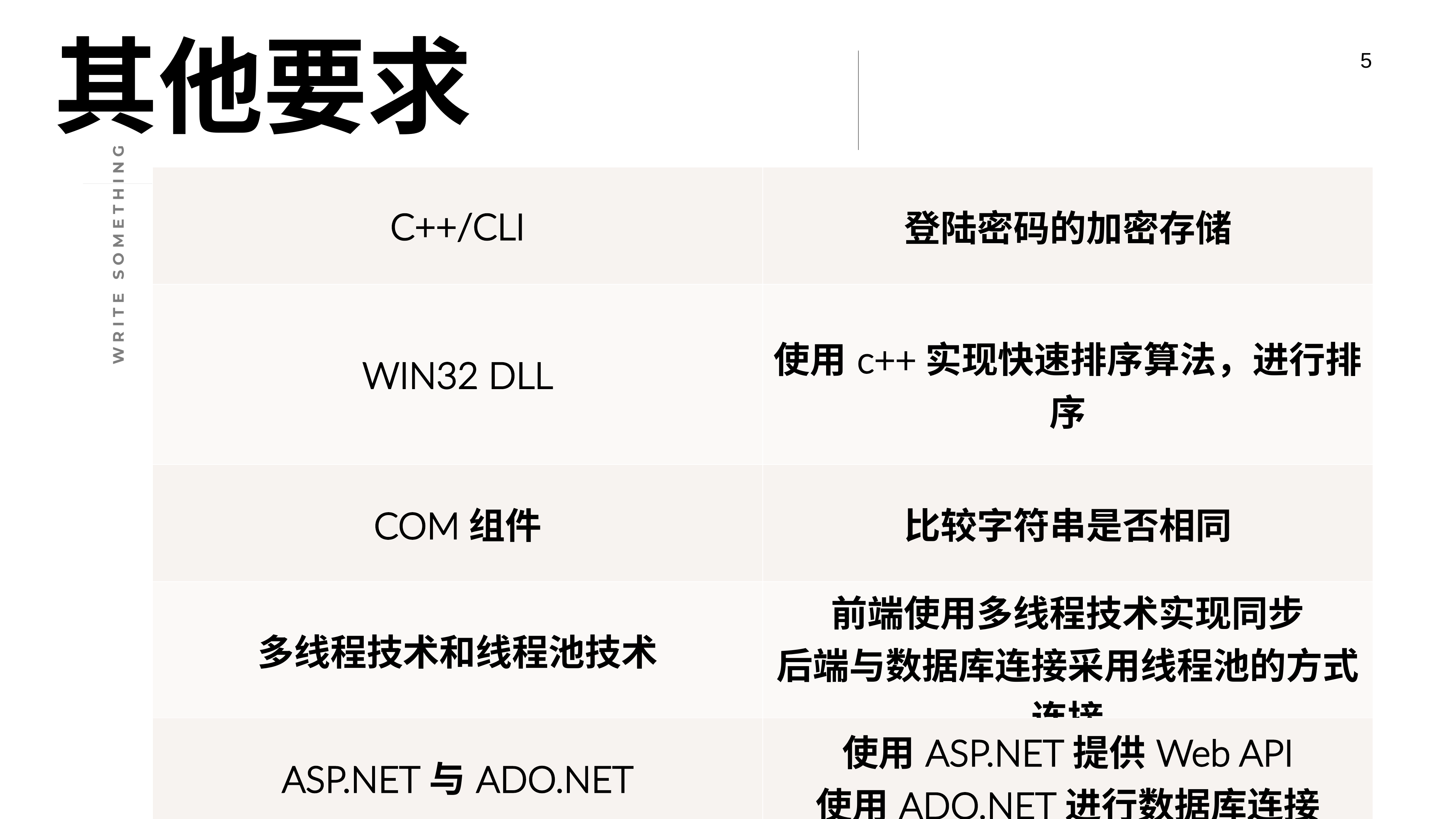

其他要求
| C++/CLI | 登陆密码的加密存储 |
| --- | --- |
| WIN32 DLL | 使用c++实现快速排序算法，进行排序 |
| COM组件 | 比较字符串是否相同 |
| 多线程技术和线程池技术 | 前端使用多线程技术实现同步 后端与数据库连接采用线程池的方式连接 |
| ASP.NET与ADO.NET | 使用ASP.NET提供Web API 使用ADO.NET进行数据库连接 |
WRITE SOMETHING